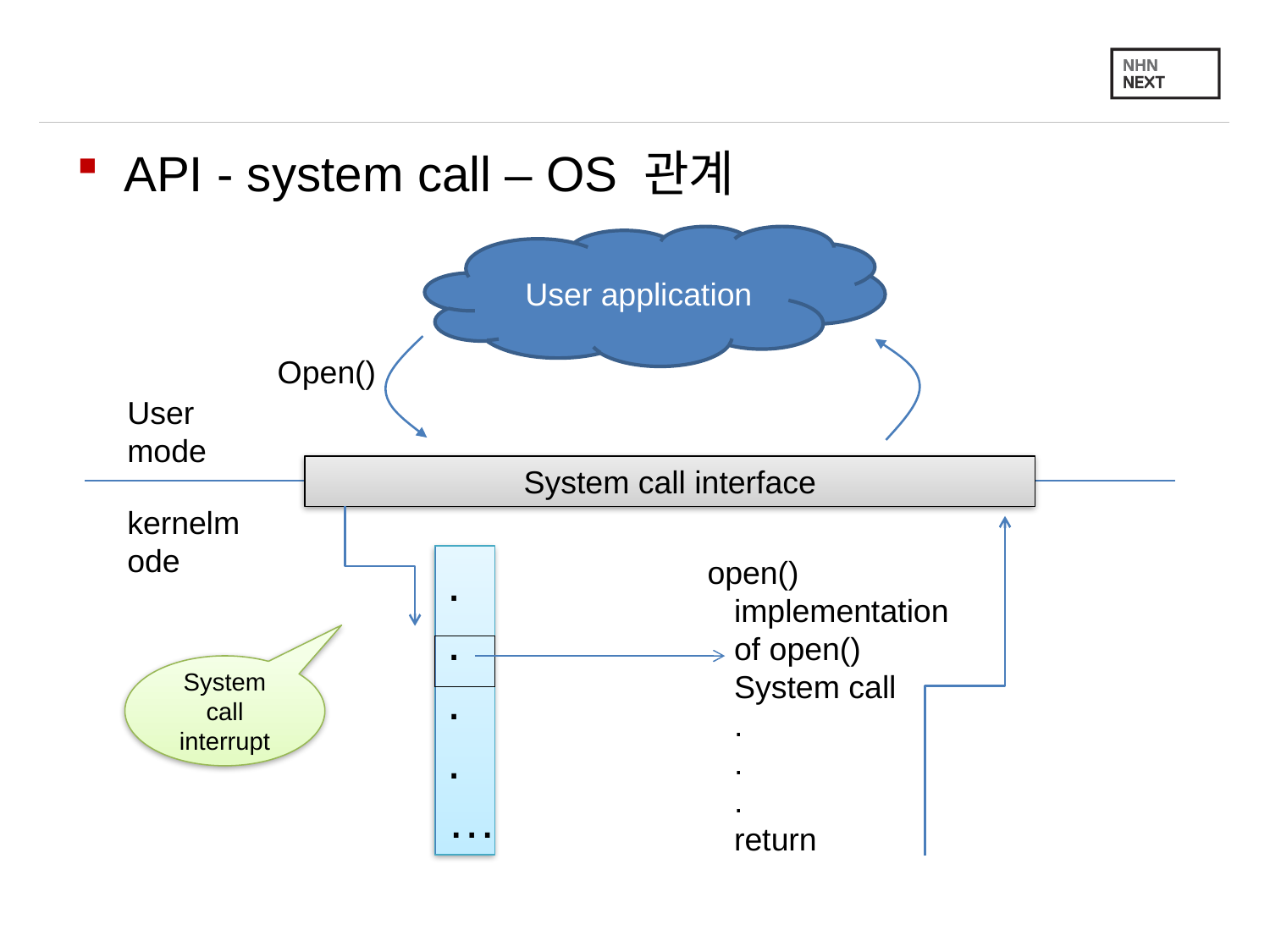

#
API - system call – OS 관계
User application

Open()
User mode
System call interface
kernelmode
.
.
.
.
…
open()
   implementation
   of open()
   System call
   .
   .
   .
   return

System call interrupt